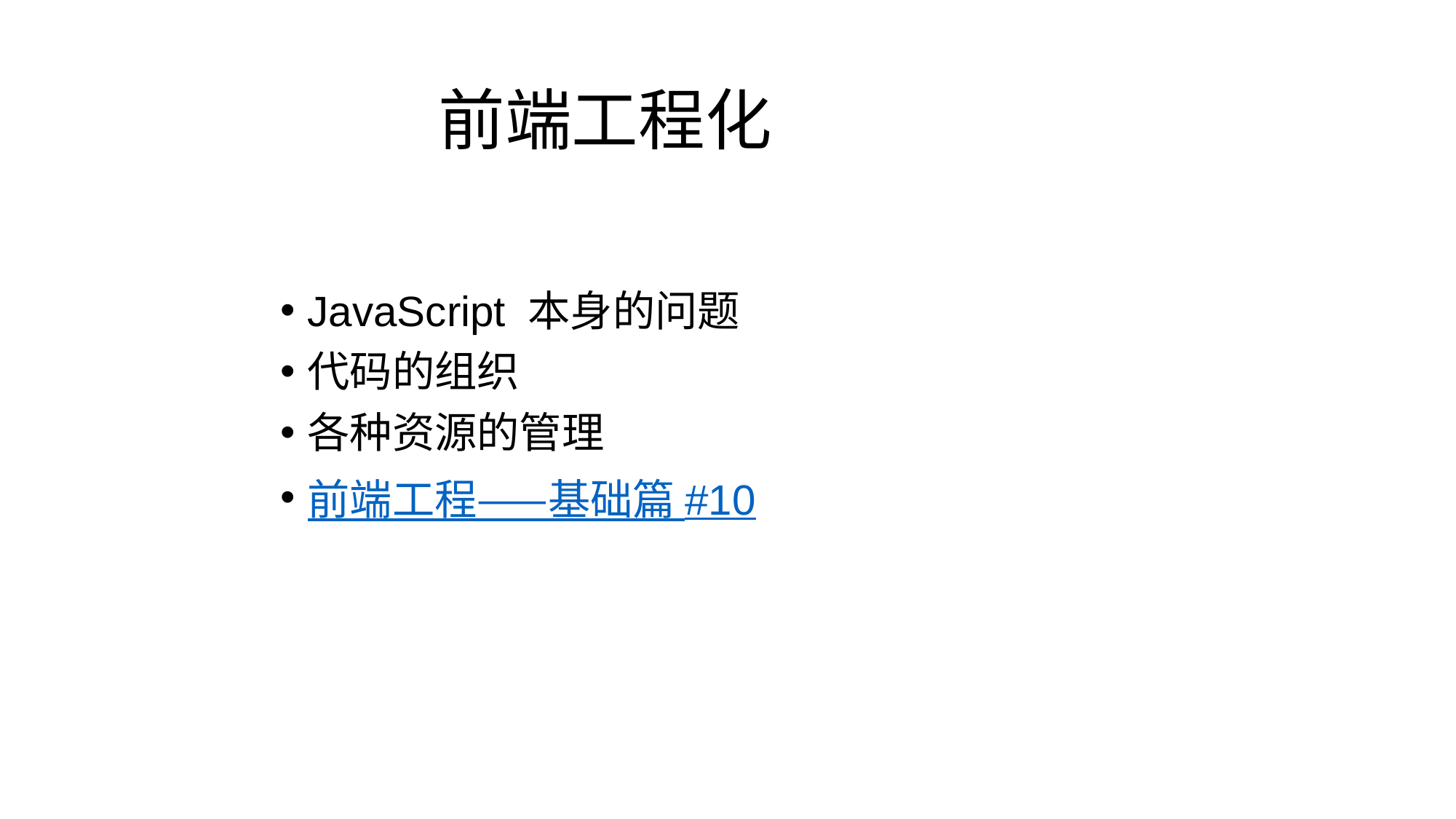

# 前端工程化

JavaScript 本身的问题
代码的组织
各种资源的管理
前端工程——基础篇 #10